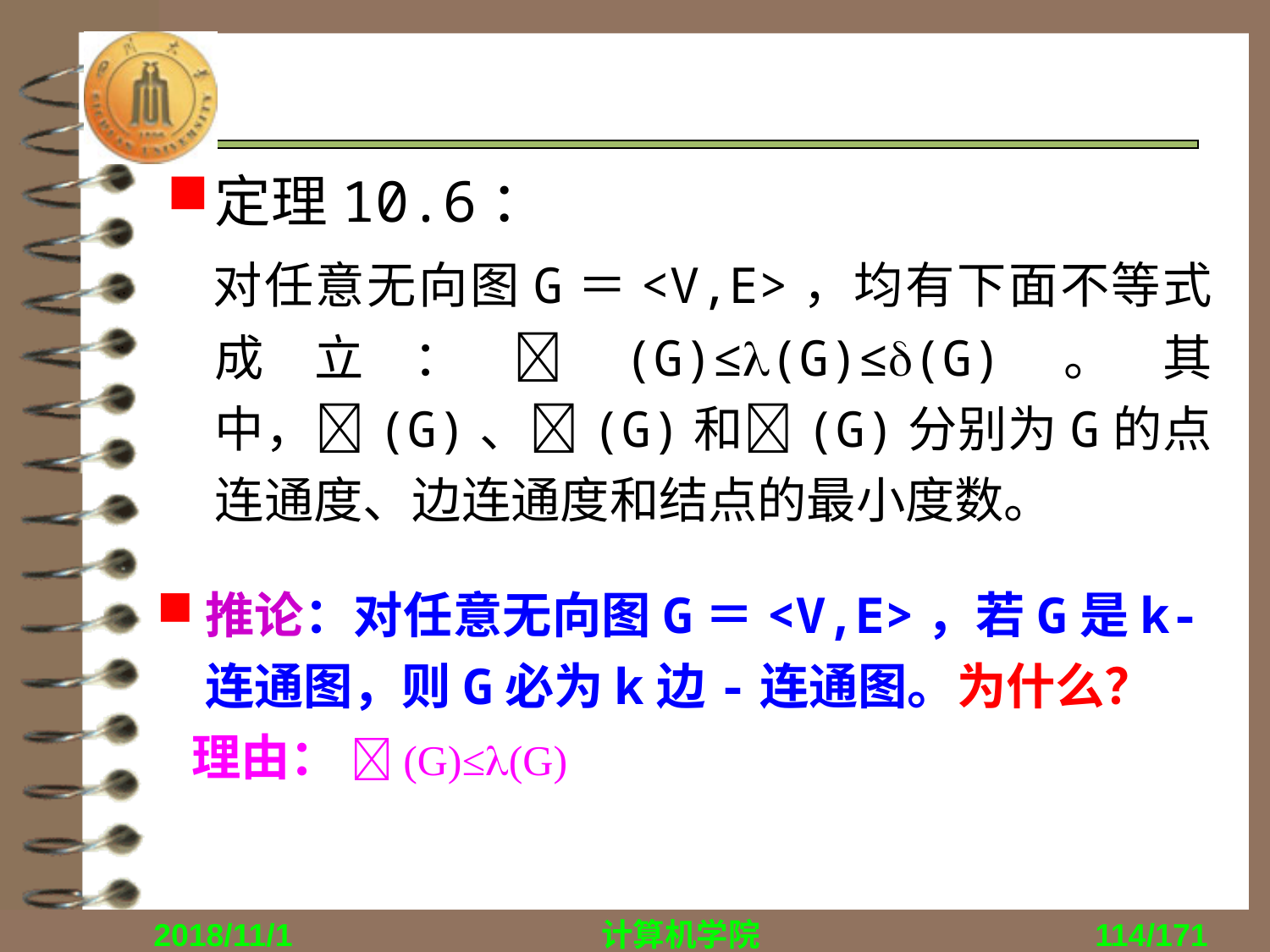

定理10.6：
  对任意无向图G＝<V,E>，均有下面不等式成立：κ(G)≤λ(G)≤δ(G)。其中，κ(G)、λ(G)和δ(G)分别为G的点连通度、边连通度和结点的最小度数。
推论：对任意无向图G＝<V,E>，若G是k-连通图，则G必为k边-连通图。为什么？
  理由： κ(G)≤λ(G)
2018/11/1
计算机学院
114/171